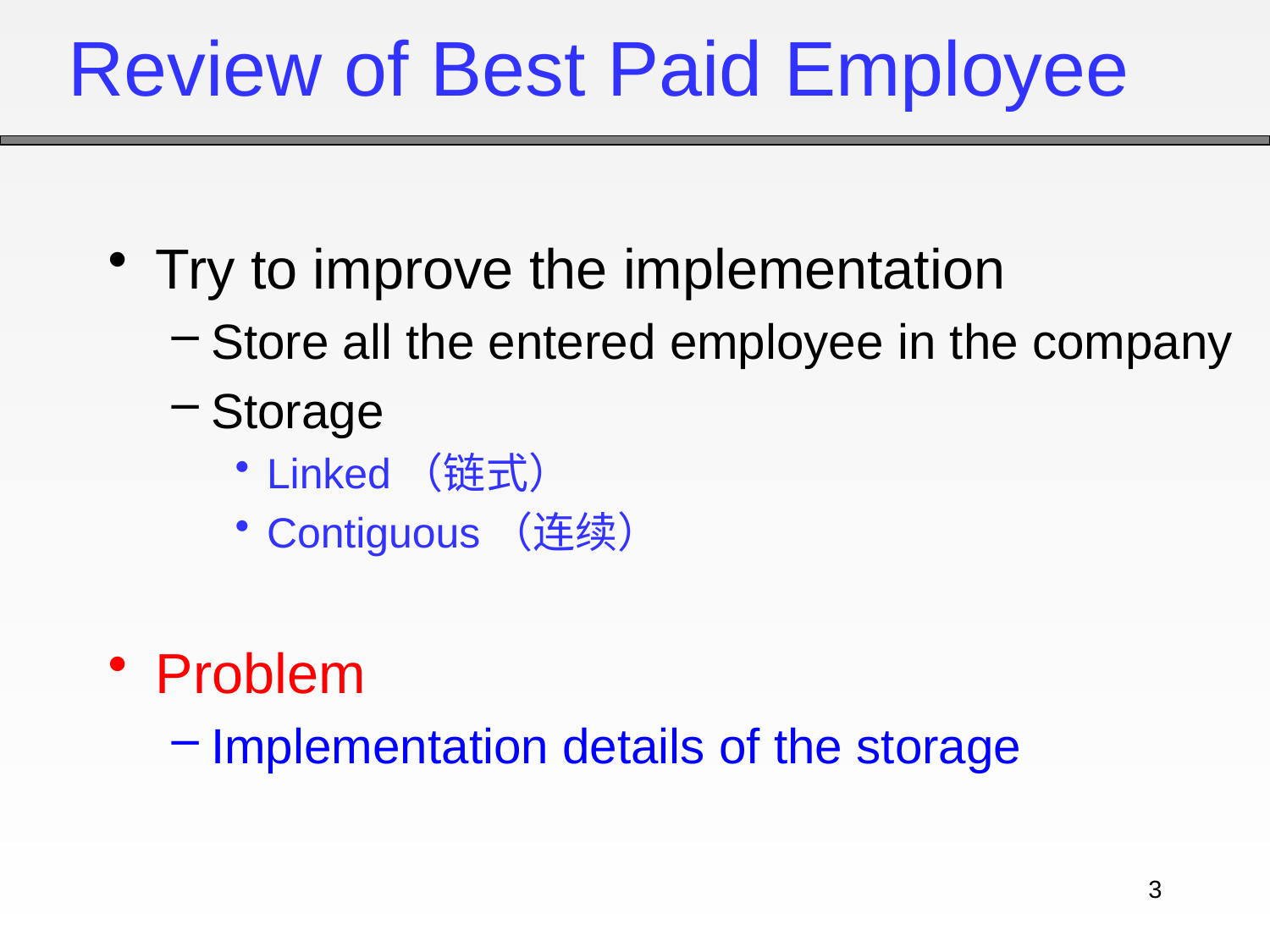

# Review of Best Paid Employee
Try to improve the implementation
Store all the entered employee in the company
Storage
Linked（链式）
Contiguous（连续）

Problem
Implementation details of the storage

3